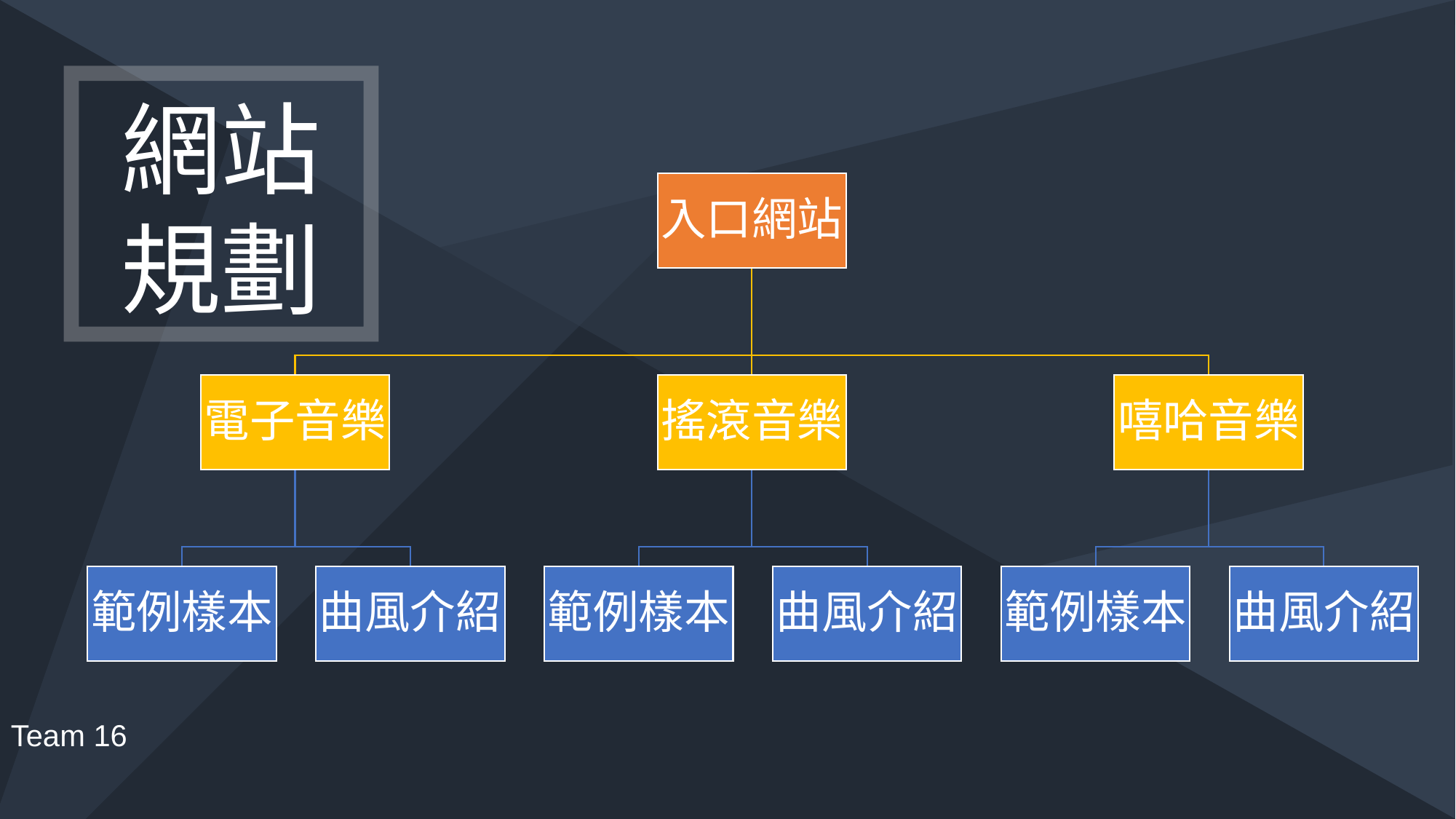

網站規劃
入口網站
電子音樂
範例樣本
曲風介紹
搖滾音樂
範例樣本
曲風介紹
嘻哈音樂
範例樣本
曲風介紹
Team 16